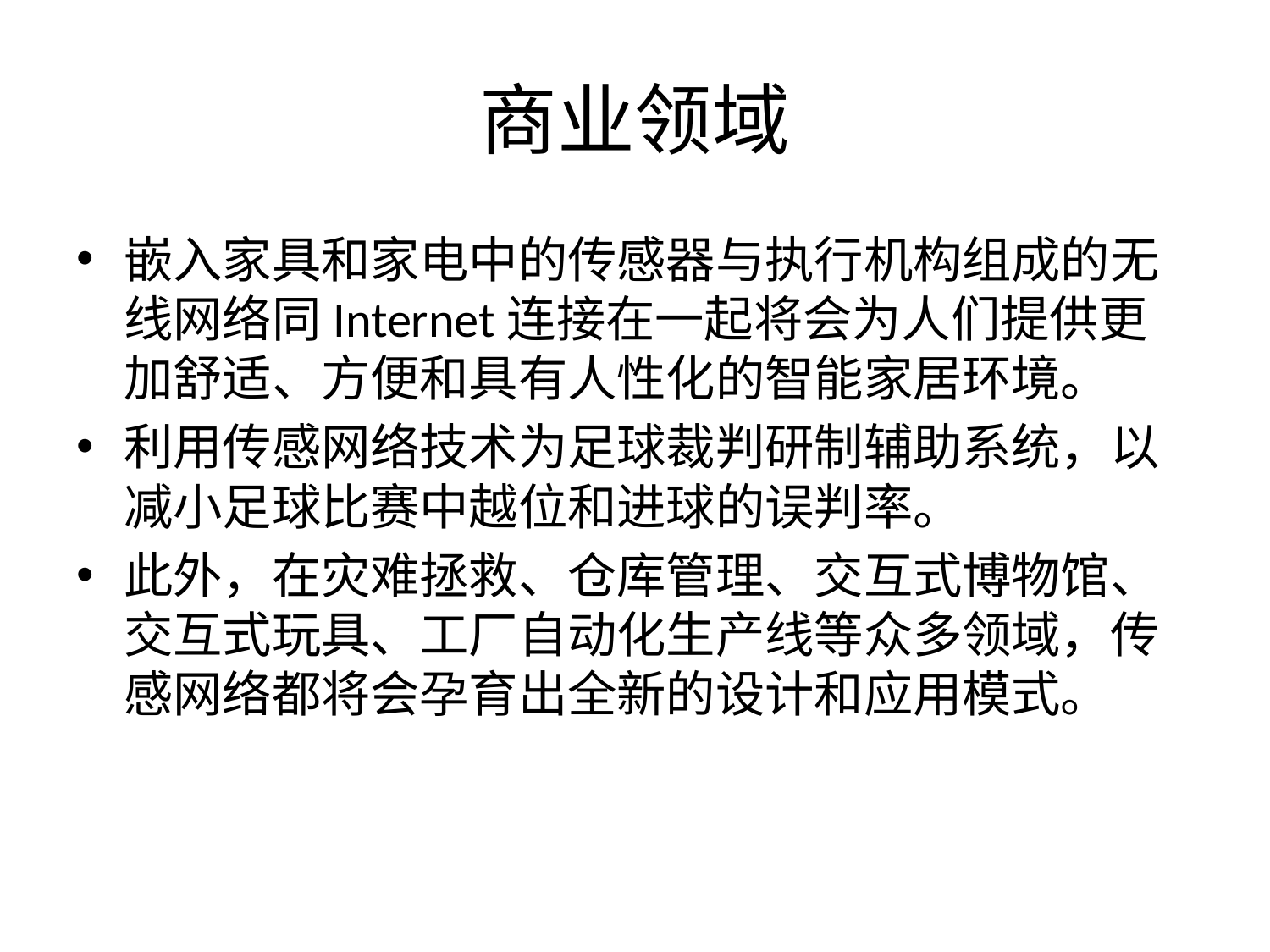

# 商业领域
嵌入家具和家电中的传感器与执行机构组成的无线网络同Internet连接在一起将会为人们提供更加舒适、方便和具有人性化的智能家居环境。
利用传感网络技术为足球裁判研制辅助系统，以减小足球比赛中越位和进球的误判率。
此外，在灾难拯救、仓库管理、交互式博物馆、交互式玩具、工厂自动化生产线等众多领域，传感网络都将会孕育出全新的设计和应用模式。